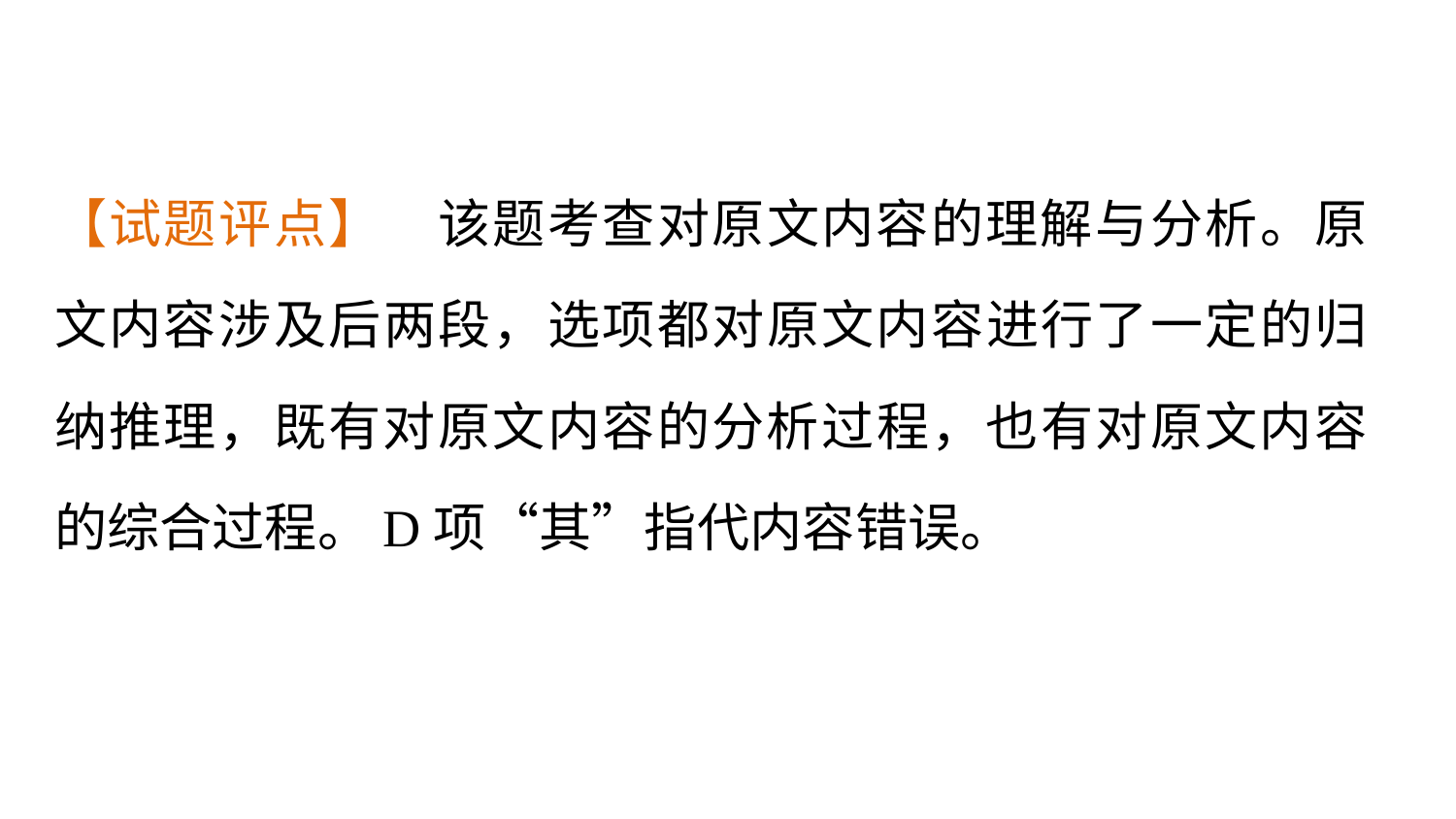

【试题评点】　该题考查对原文内容的理解与分析。原文内容涉及后两段，选项都对原文内容进行了一定的归纳推理，既有对原文内容的分析过程，也有对原文内容的综合过程。D项“其”指代内容错误。